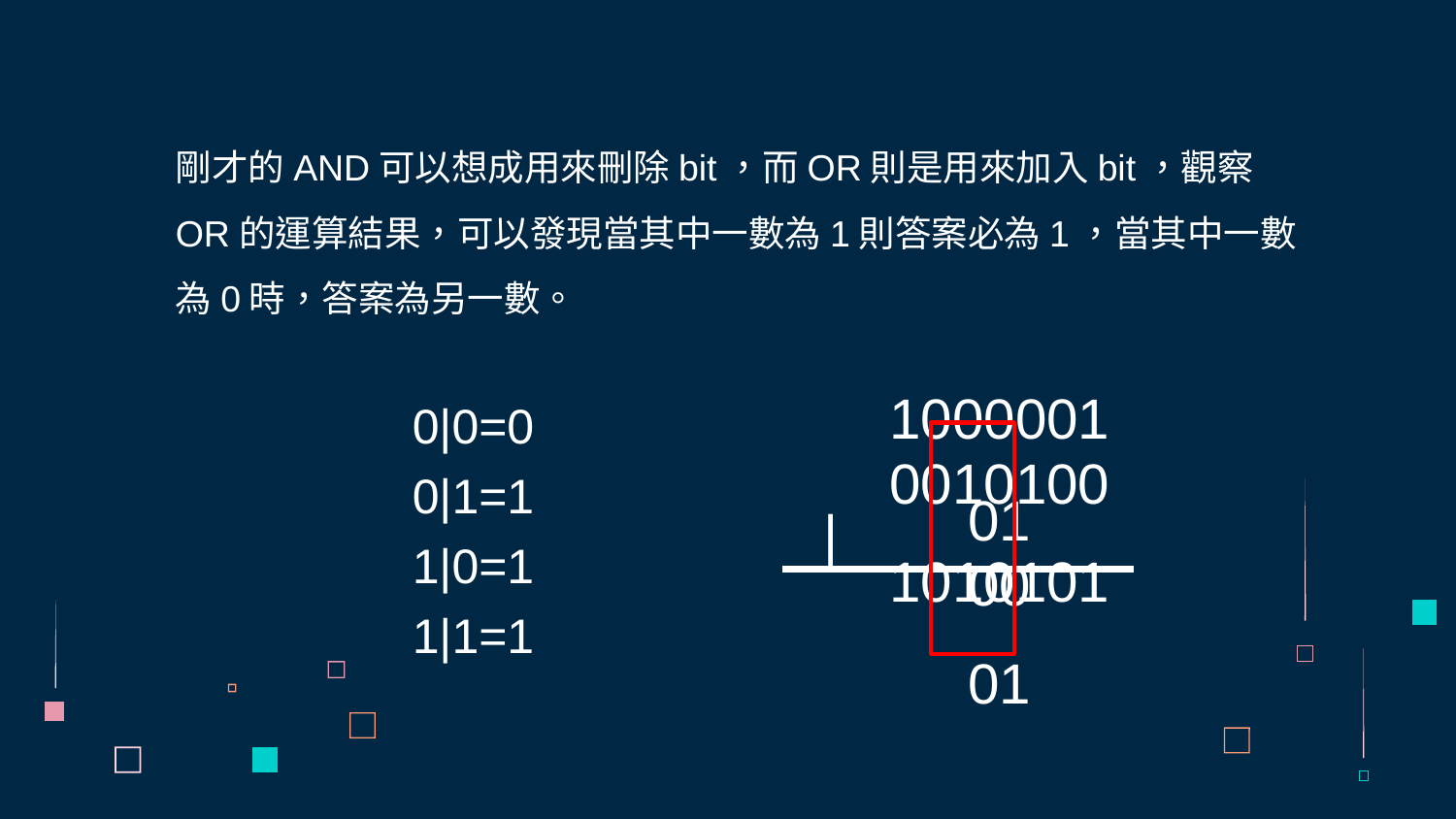

剛才的AND可以想成用來刪除bit，而OR則是用來加入bit，觀察OR的運算結果，可以發現當其中一數為1則答案必為1，當其中一數為0時，答案為另一數。
0|0=0
0|1=1
1|0=1
1|1=1
100000101
001010000
|
101010101